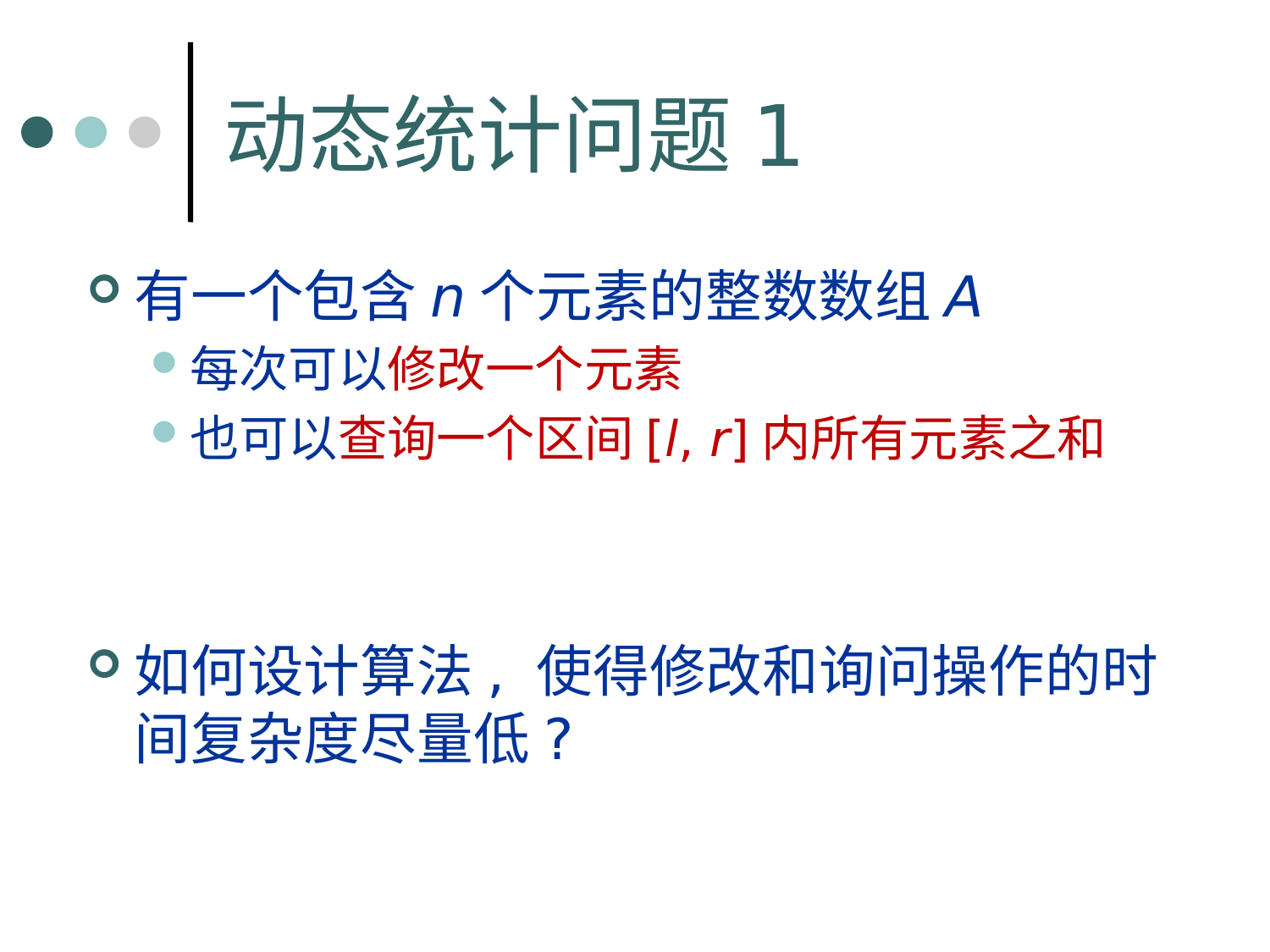

# 动态统计问题1
有一个包含n个元素的整数数组A
每次可以修改一个元素
也可以查询一个区间[l, r]内所有元素之和

如何设计算法, 使得修改和询问操作的时间复杂度尽量低?